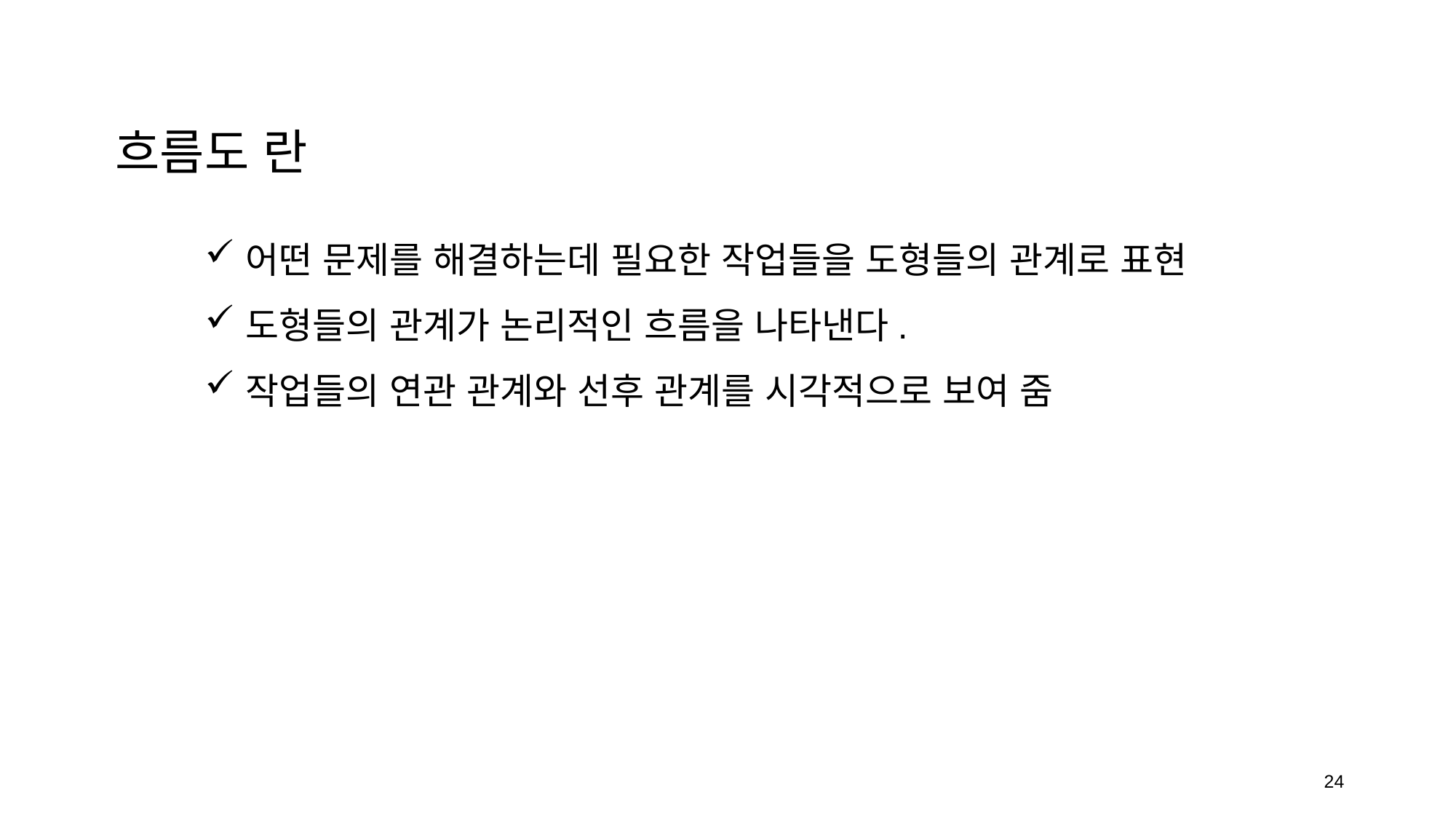

흐름도 란
어떤 문제를 해결하는데 필요한 작업들을 도형들의 관계로 표현
도형들의 관계가 논리적인 흐름을 나타낸다.
작업들의 연관 관계와 선후 관계를 시각적으로 보여 줌

24